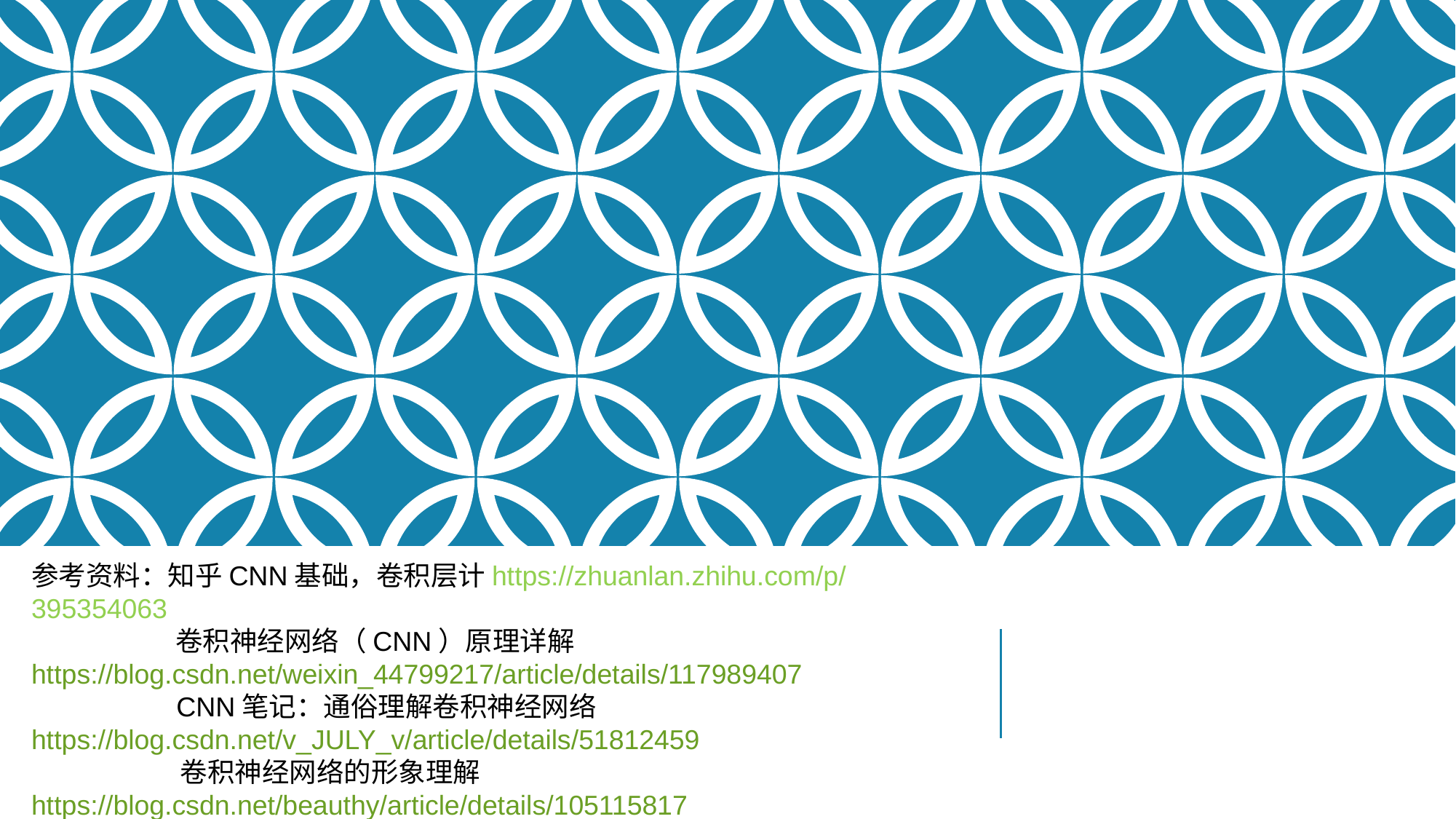

参考资料：知乎CNN基础，卷积层计https://zhuanlan.zhihu.com/p/395354063
                  卷积神经网络（CNN）原理详解        https://blog.csdn.net/weixin_44799217/article/details/117989407
                   CNN笔记：通俗理解卷积神经网络https://blog.csdn.net/v_JULY_v/article/details/51812459
                       卷积神经网络的形象理解
https://blog.csdn.net/beauthy/article/details/105115817
                  【【卷积神经网络】哔哩哔哩】 https://b23.tv/znVOX6F